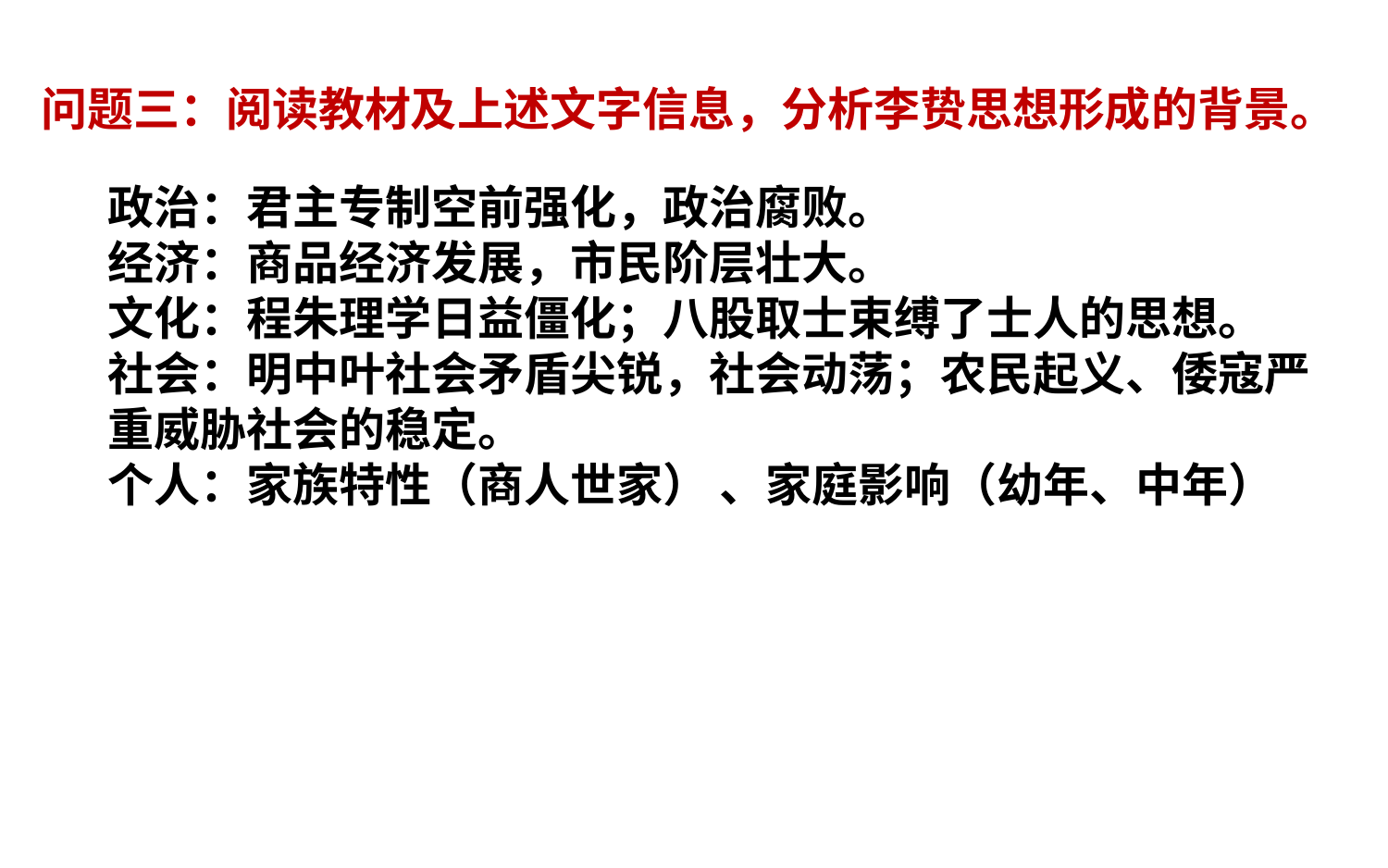

问题三：阅读教材及上述文字信息，分析李贽思想形成的背景。
政治：君主专制空前强化，政治腐败。
经济：商品经济发展，市民阶层壮大。
文化：程朱理学日益僵化；八股取士束缚了士人的思想。
社会：明中叶社会矛盾尖锐，社会动荡；农民起义、倭寇严重威胁社会的稳定。
个人：家族特性（商人世家） 、家庭影响（幼年、中年）